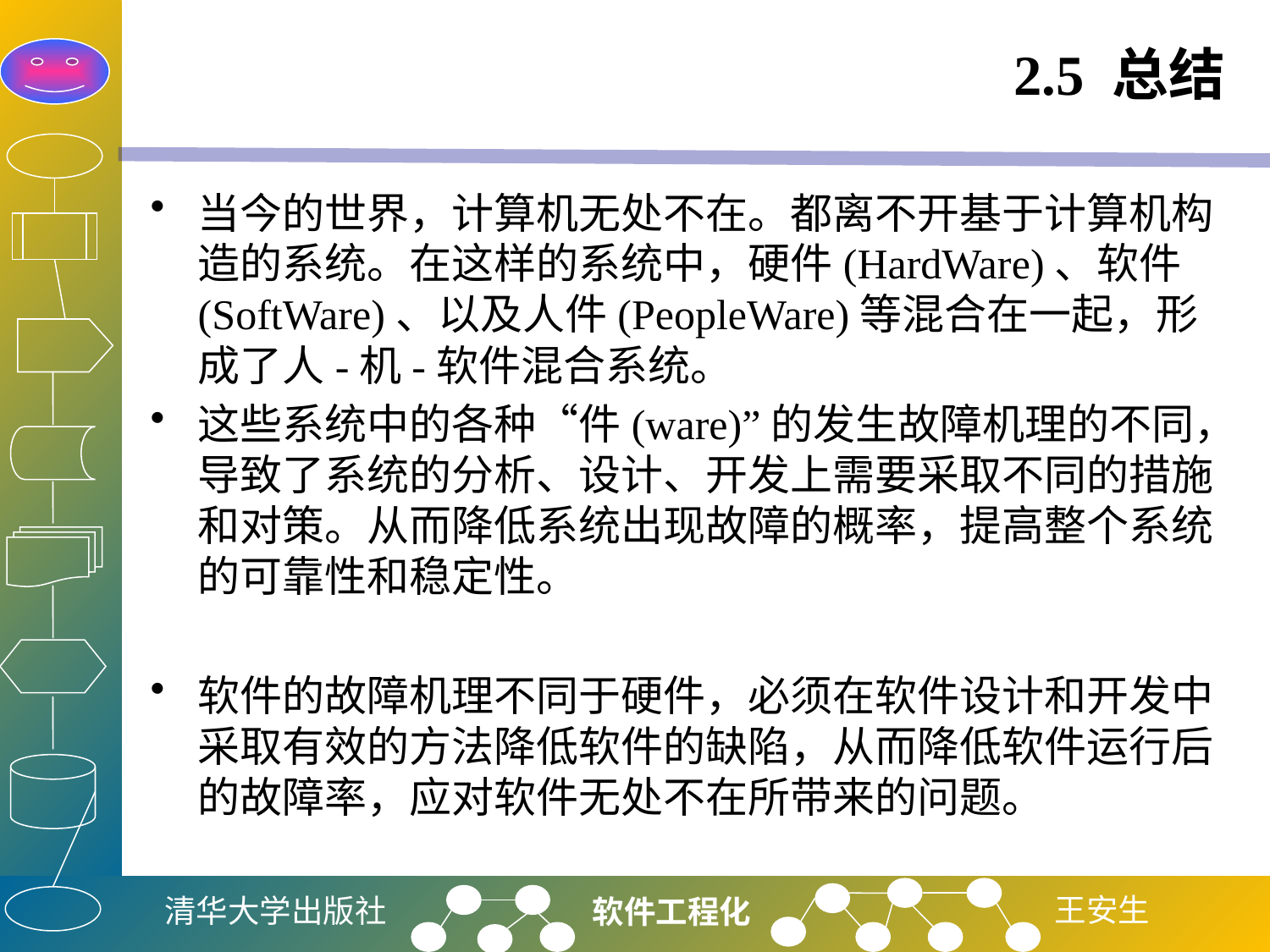

# 2.5 总结
当今的世界，计算机无处不在。都离不开基于计算机构造的系统。在这样的系统中，硬件(HardWare)、软件(SoftWare)、以及人件(PeopleWare)等混合在一起，形成了人-机-软件混合系统。
这些系统中的各种“件(ware)”的发生故障机理的不同，导致了系统的分析、设计、开发上需要采取不同的措施和对策。从而降低系统出现故障的概率，提高整个系统的可靠性和稳定性。

软件的故障机理不同于硬件，必须在软件设计和开发中采取有效的方法降低软件的缺陷，从而降低软件运行后的故障率，应对软件无处不在所带来的问题。